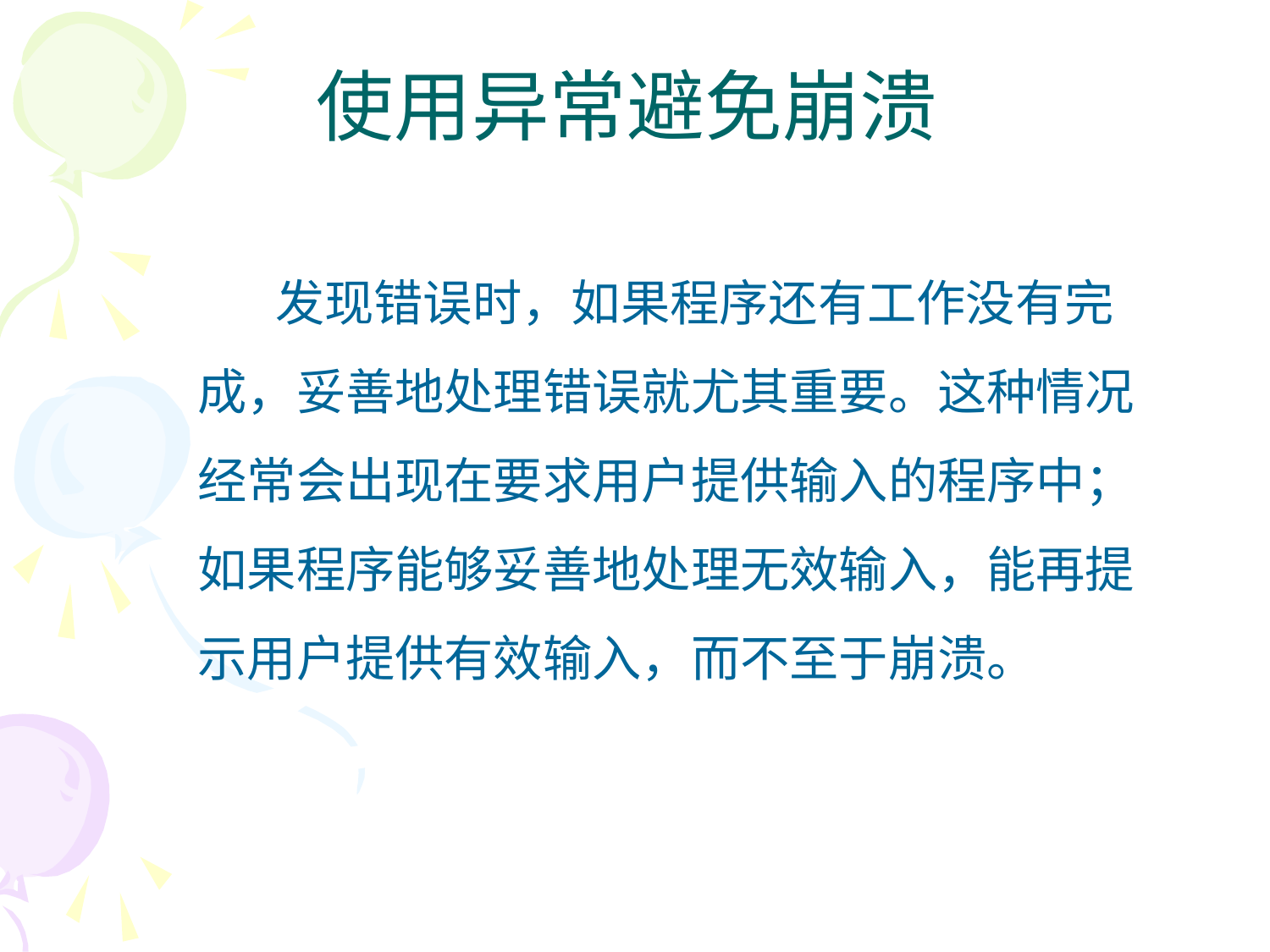

# 使用异常避免崩溃
      发现错误时，如果程序还有工作没有完成，妥善地处理错误就尤其重要。这种情况经常会出现在要求用户提供输入的程序中；如果程序能够妥善地处理无效输入，能再提示用户提供有效输入，而不至于崩溃。